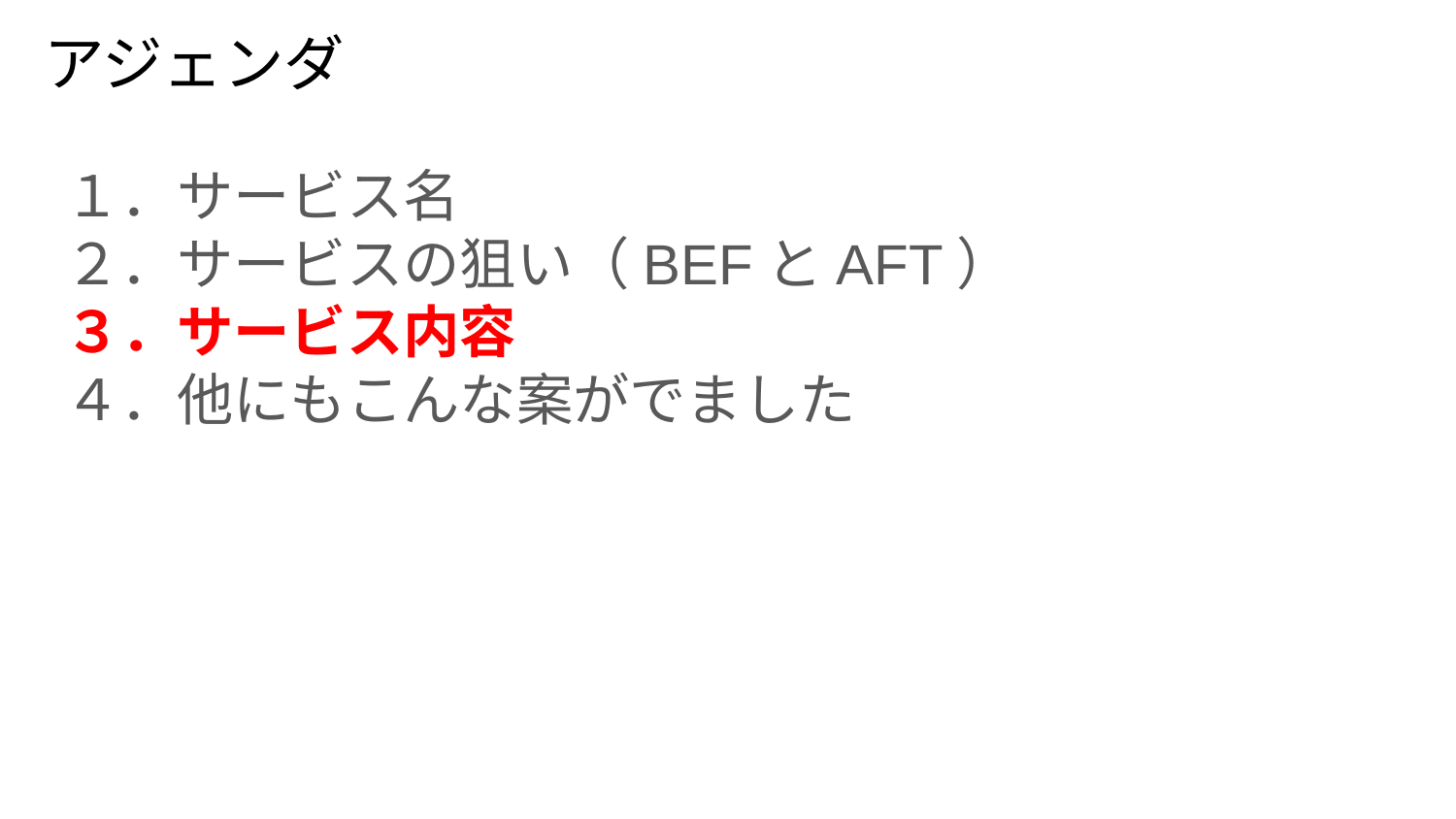

# アジェンダ
１．サービス名
２．サービスの狙い（BEFとAFT）
３．サービス内容
４．他にもこんな案がでました